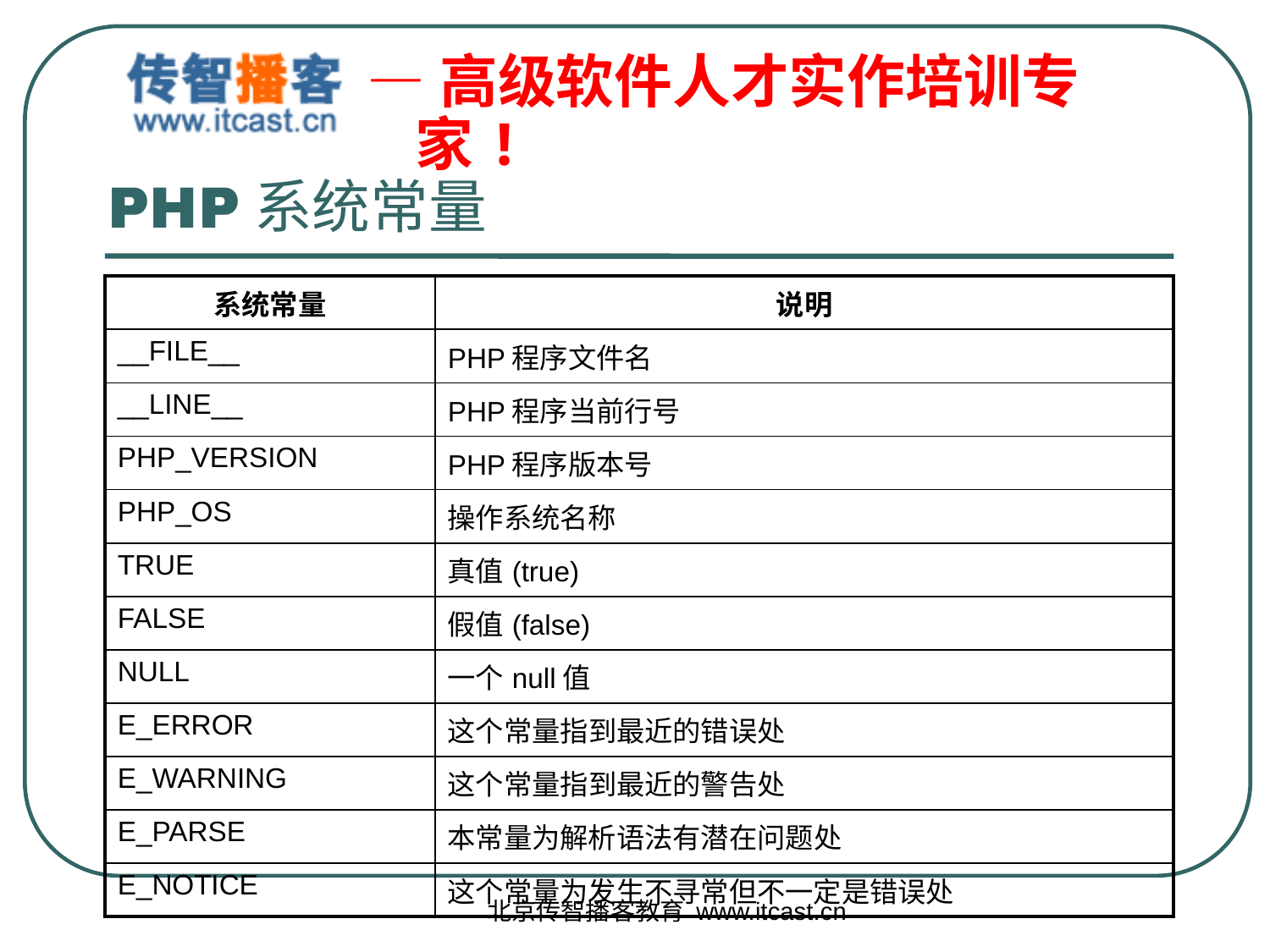

PHP系统常量
| 系统常量 | 说明 |
| --- | --- |
| \_\_FILE\_\_ | PHP程序文件名 |
| \_\_LINE\_\_ | PHP程序当前行号 |
| PHP\_VERSION | PHP程序版本号 |
| PHP\_OS | 操作系统名称 |
| TRUE | 真值(true) |
| FALSE | 假值(false) |
| NULL | 一个null值 |
| E\_ERROR | 这个常量指到最近的错误处 |
| E\_WARNING | 这个常量指到最近的警告处 |
| E\_PARSE | 本常量为解析语法有潜在问题处 |
| E\_NOTICE | 这个常量为发生不寻常但不一定是错误处 |